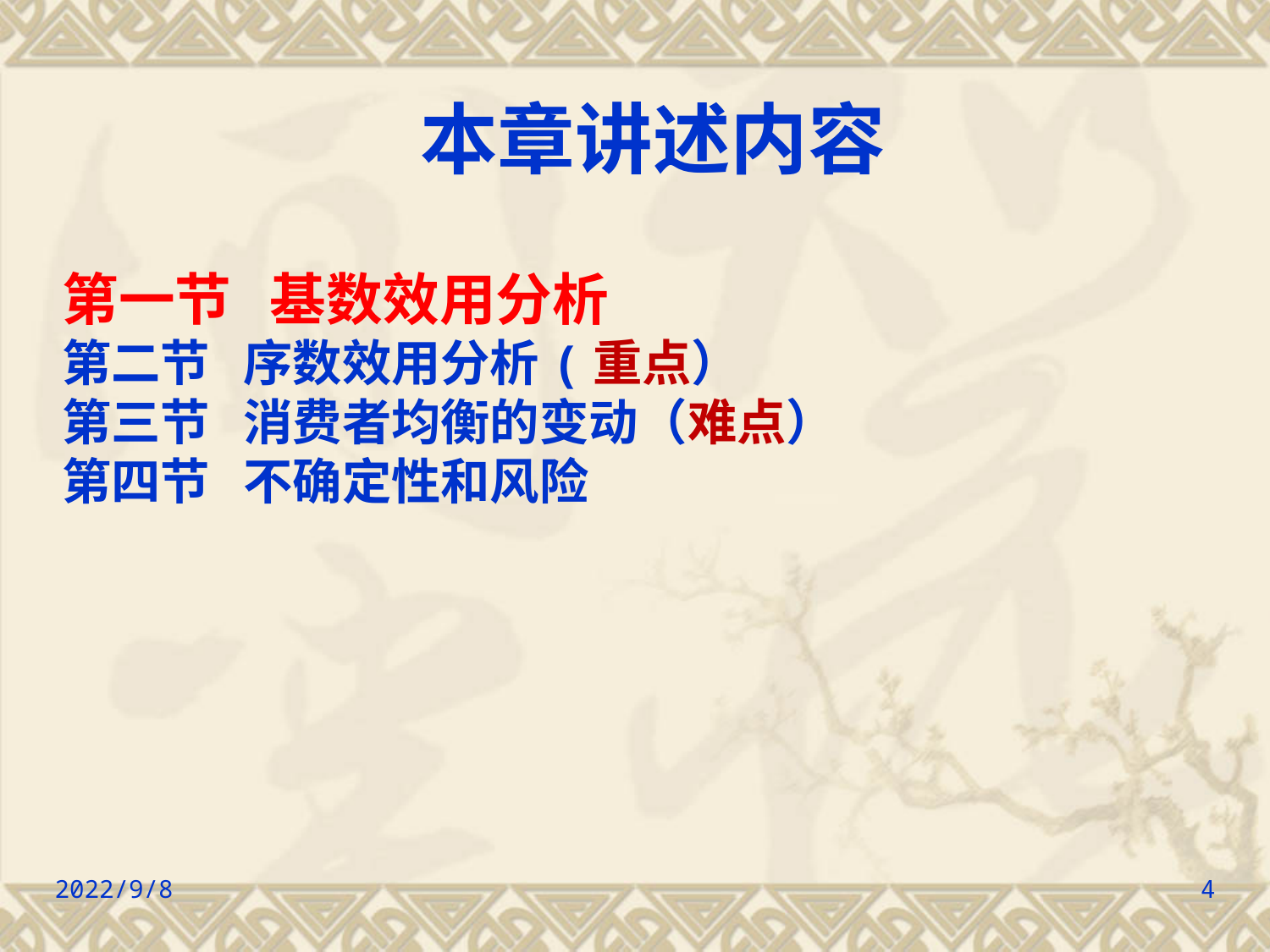

本章讲述内容
第一节   基数效用分析
第二节   序数效用分析(重点）
第三节   消费者均衡的变动（难点）
第四节   不确定性和风险

2022/9/8
4